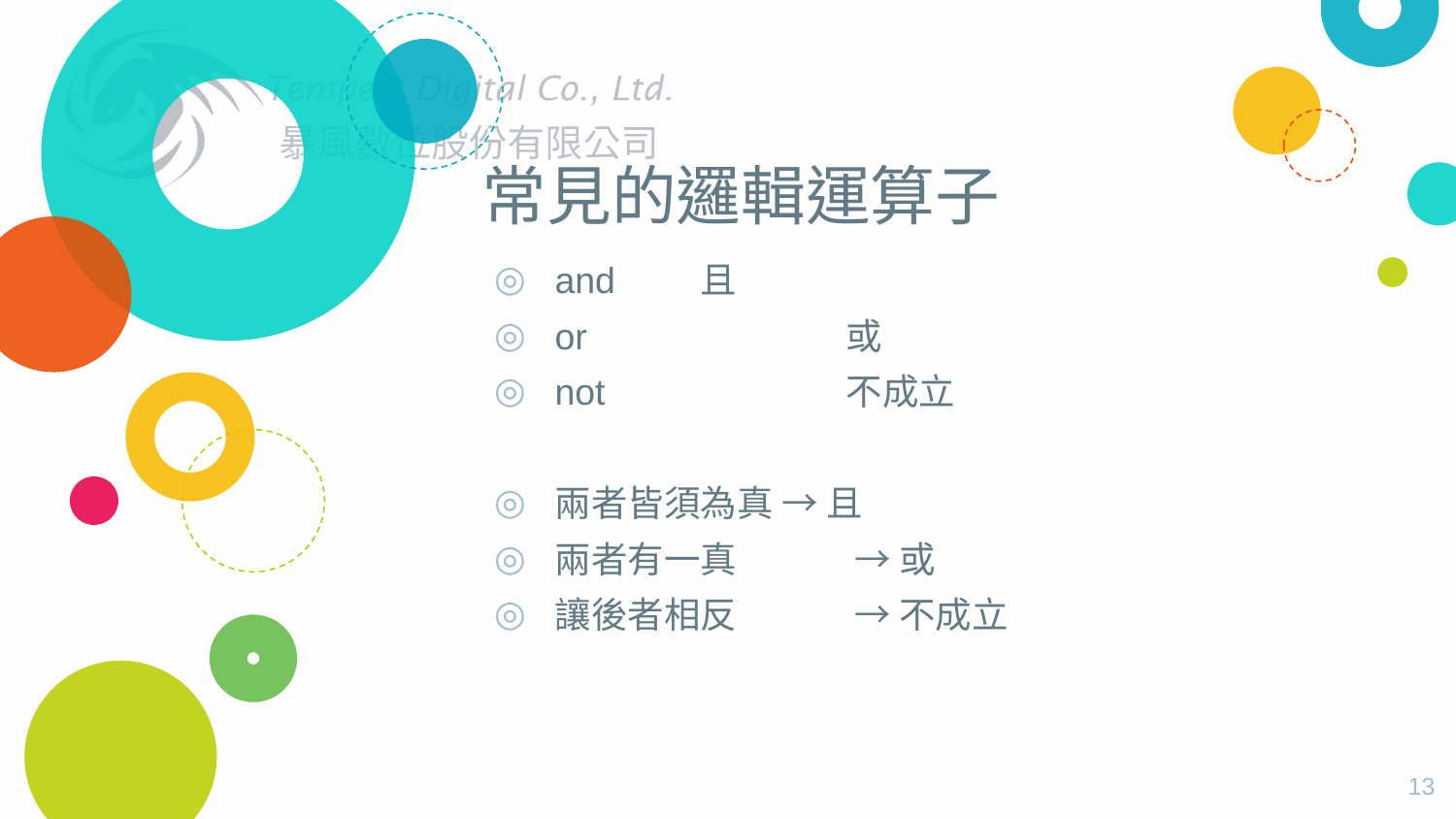

# 常見的邏輯運算子
and 	且
or		或
not		不成立

兩者皆須為真 → 且
兩者有一真	 → 或
讓後者相反	 → 不成立
13